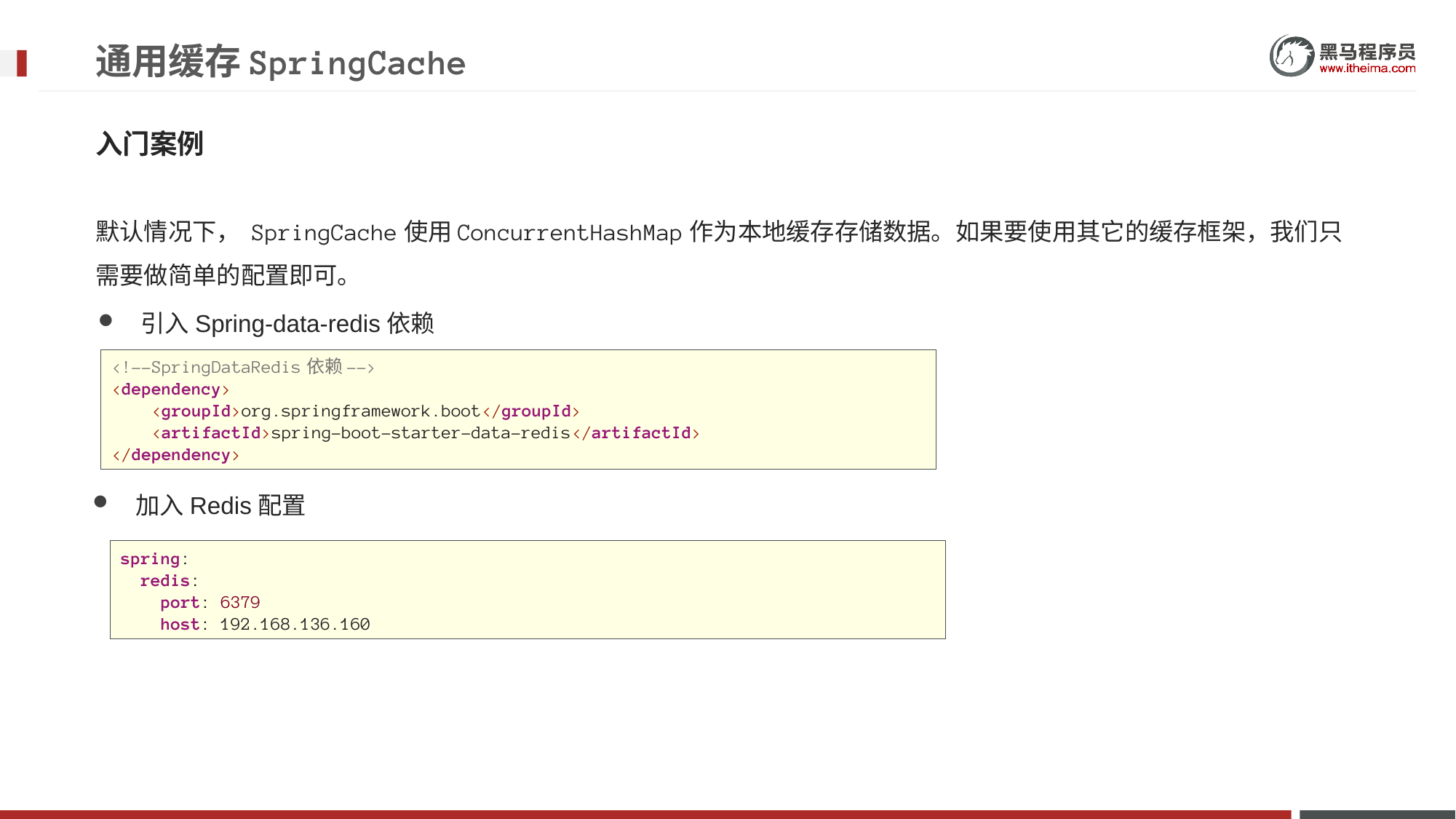

# 通用缓存SpringCache
入门案例
默认情况下， SpringCache使用ConcurrentHashMap作为本地缓存存储数据。如果要使用其它的缓存框架，我们只需要做简单的配置即可。
引入Spring-data-redis依赖

<!--SpringDataRedis依赖-->
<dependency>
    <groupId>org.springframework.boot</groupId>
    <artifactId>spring-boot-starter-data-redis</artifactId>
</dependency>
加入Redis配置

spring:
  redis:
    port: 6379
    host: 192.168.136.160